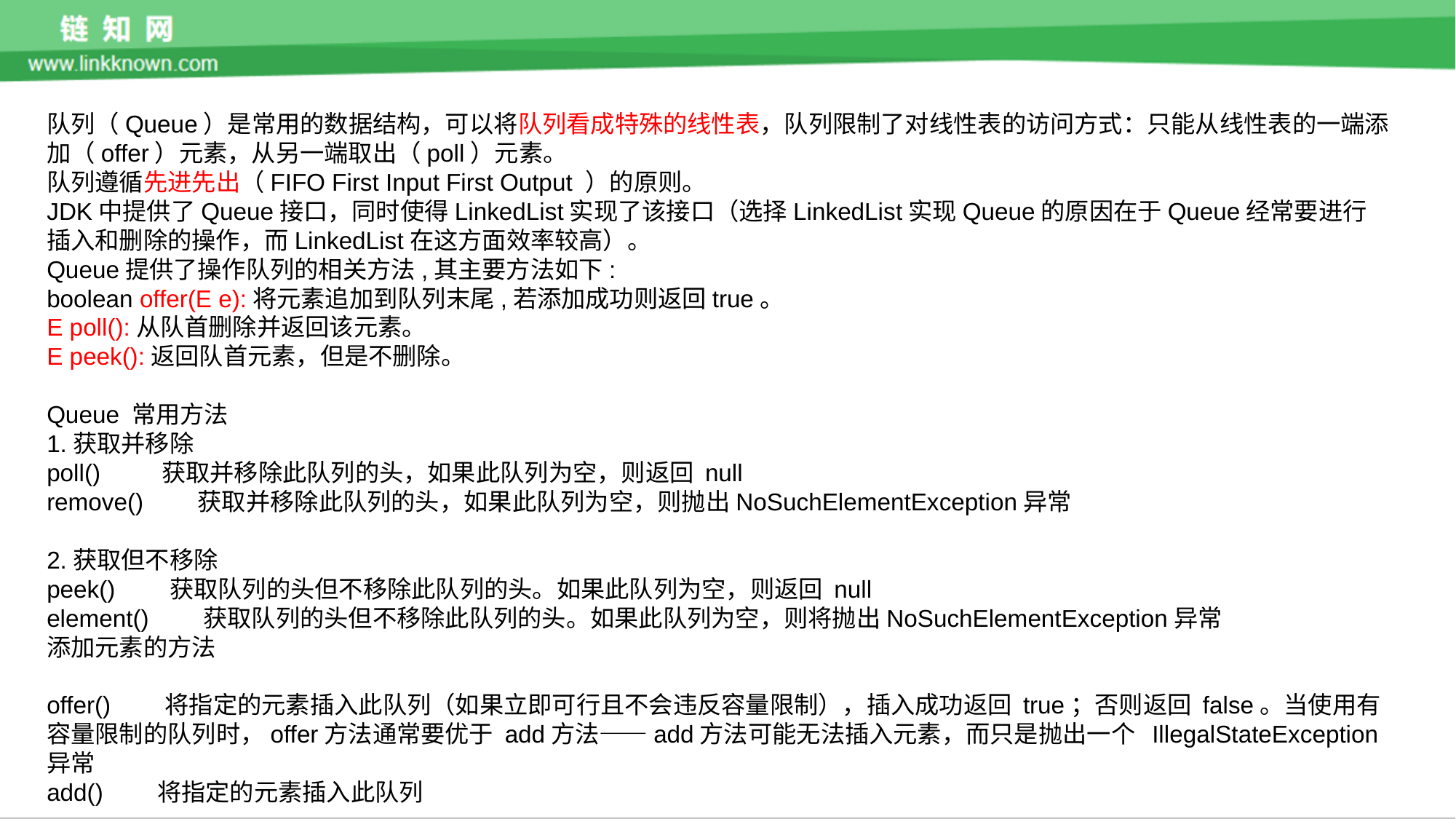

队列（Queue）是常用的数据结构，可以将队列看成特殊的线性表，队列限制了对线性表的访问方式：只能从线性表的一端添加（offer）元素，从另一端取出（poll）元素。
队列遵循先进先出（FIFO First Input First Output ）的原则。
JDK中提供了Queue接口，同时使得LinkedList实现了该接口（选择LinkedList实现Queue的原因在于Queue经常要进行插入和删除的操作，而LinkedList在这方面效率较高）。
Queue提供了操作队列的相关方法,其主要方法如下:
boolean offer(E e):将元素追加到队列末尾,若添加成功则返回true。
E poll():从队首删除并返回该元素。
E peek():返回队首元素，但是不删除。

Queue 常用方法
1.获取并移除
poll() 　　获取并移除此队列的头，如果此队列为空，则返回 null
remove()　　获取并移除此队列的头，如果此队列为空，则抛出NoSuchElementException异常

2.获取但不移除
peek()　　获取队列的头但不移除此队列的头。如果此队列为空，则返回 null
element()　　获取队列的头但不移除此队列的头。如果此队列为空，则将抛出NoSuchElementException异常
添加元素的方法

offer()　　将指定的元素插入此队列（如果立即可行且不会违反容量限制），插入成功返回 true；否则返回 false。当使用有容量限制的队列时，offer方法通常要优于 add方法——add方法可能无法插入元素，而只是抛出一个  IllegalStateException异常
add()　　将指定的元素插入此队列